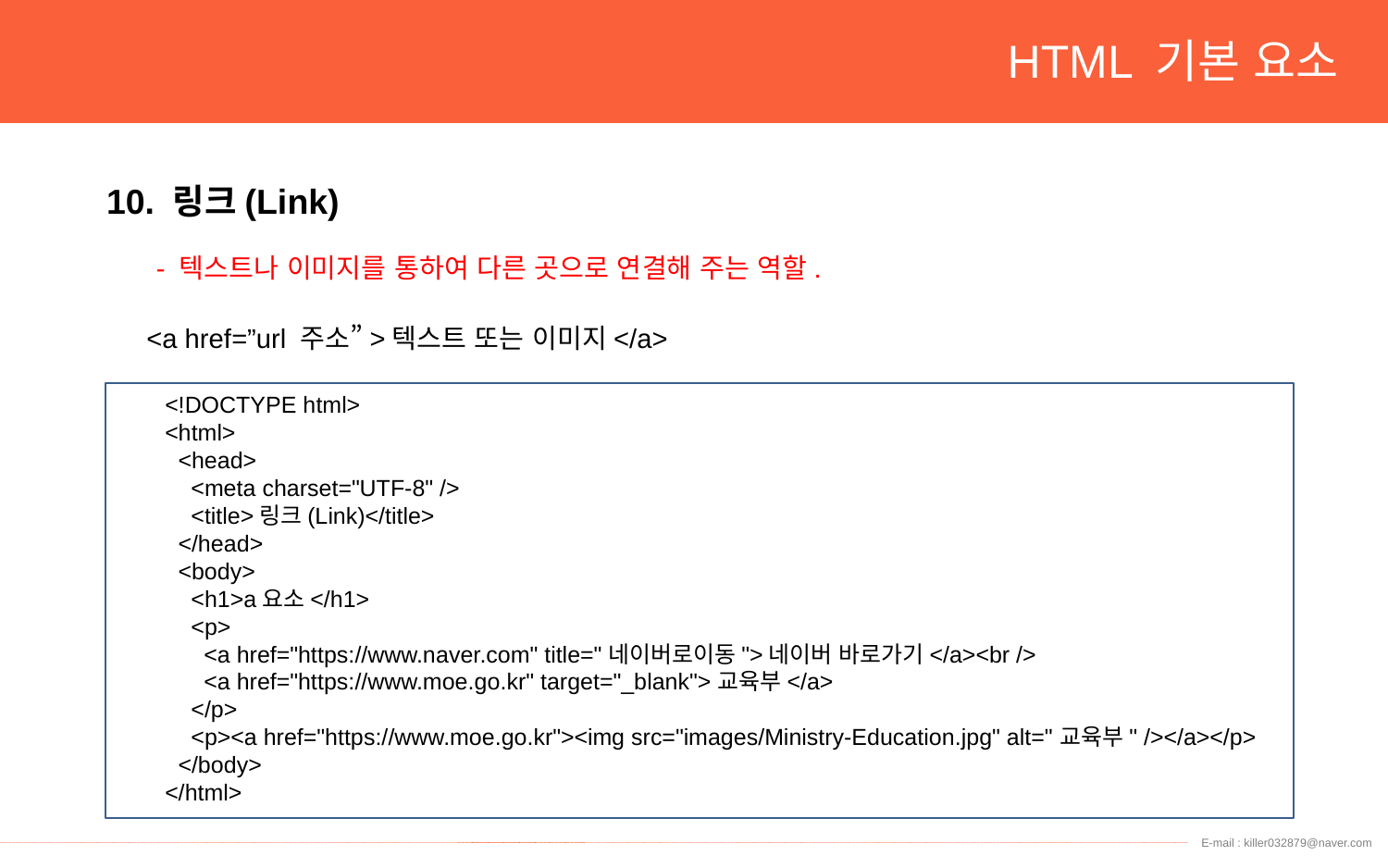

HTML 기본 요소
10. 링크(Link)
- 텍스트나 이미지를 통하여 다른 곳으로 연결해 주는 역할.

<a href=”url 주소”>텍스트 또는 이미지</a>

<!DOCTYPE html>
<html>
  <head>
    <meta charset="UTF-8" />
    <title>링크(Link)</title>
  </head>
  <body>
    <h1>a요소</h1>
    <p>
      <a href="https://www.naver.com" title="네이버로이동">네이버 바로가기</a><br />
      <a href="https://www.moe.go.kr" target="_blank">교육부</a>
    </p>
    <p><a href="https://www.moe.go.kr"><img src="images/Ministry-Education.jpg" alt="교육부" /></a></p>
  </body>
</html>